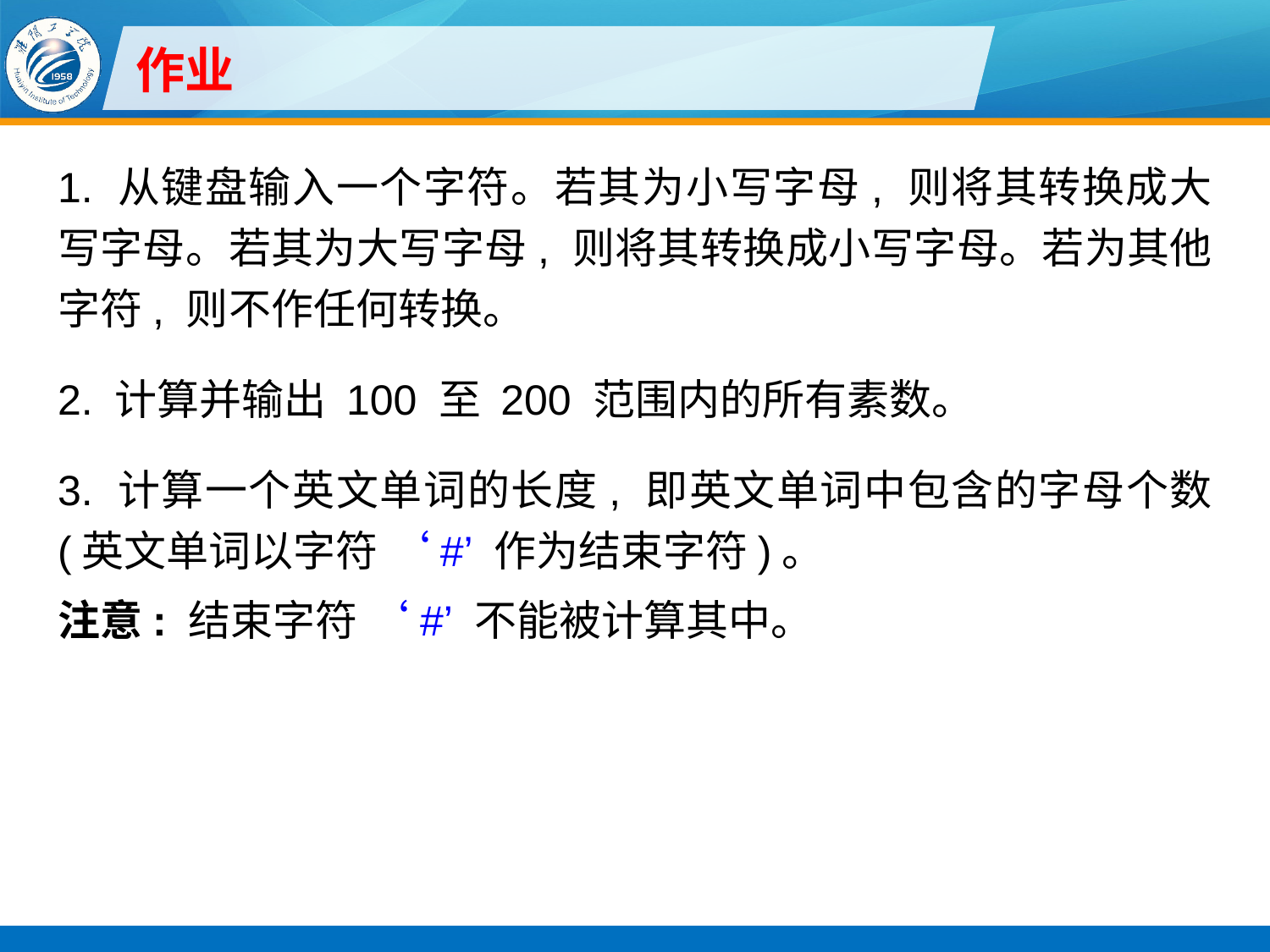

# 作业
1. 从键盘输入一个字符。若其为小写字母, 则将其转换成大写字母。若其为大写字母, 则将其转换成小写字母。若为其他字符, 则不作任何转换。
2. 计算并输出 100 至 200 范围内的所有素数。
3. 计算一个英文单词的长度, 即英文单词中包含的字母个数 (英文单词以字符 ‘#’ 作为结束字符)。
注意: 结束字符 ‘#’ 不能被计算其中。